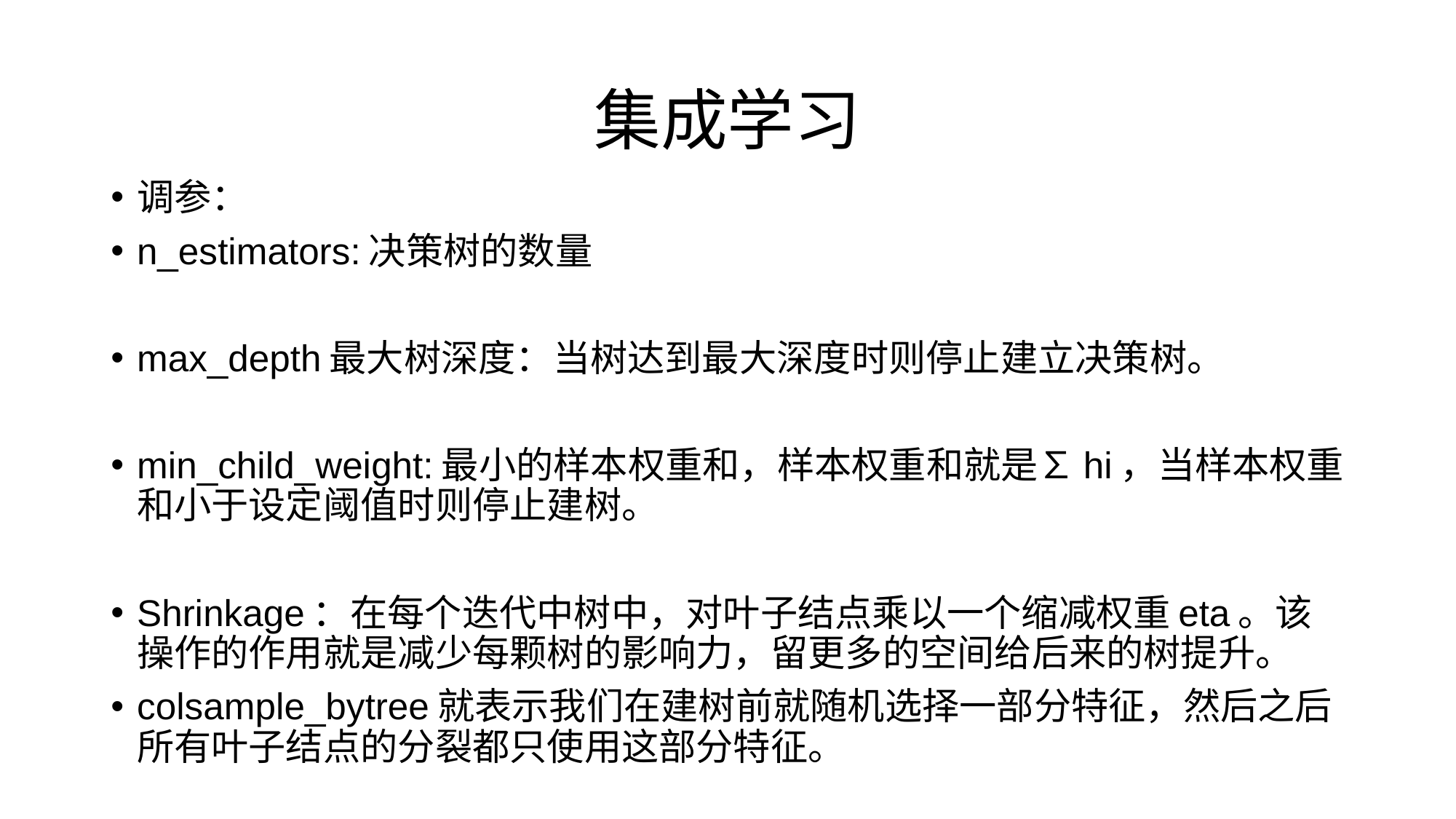

# 集成学习
调参：
n_estimators:决策树的数量

max_depth最大树深度：当树达到最大深度时则停止建立决策树。

min_child_weight:最小的样本权重和，样本权重和就是∑hi，当样本权重和小于设定阈值时则停止建树。

Shrinkage：在每个迭代中树中，对叶子结点乘以一个缩减权重eta。该操作的作用就是减少每颗树的影响力，留更多的空间给后来的树提升。
colsample_bytree就表示我们在建树前就随机选择一部分特征，然后之后所有叶子结点的分裂都只使用这部分特征。